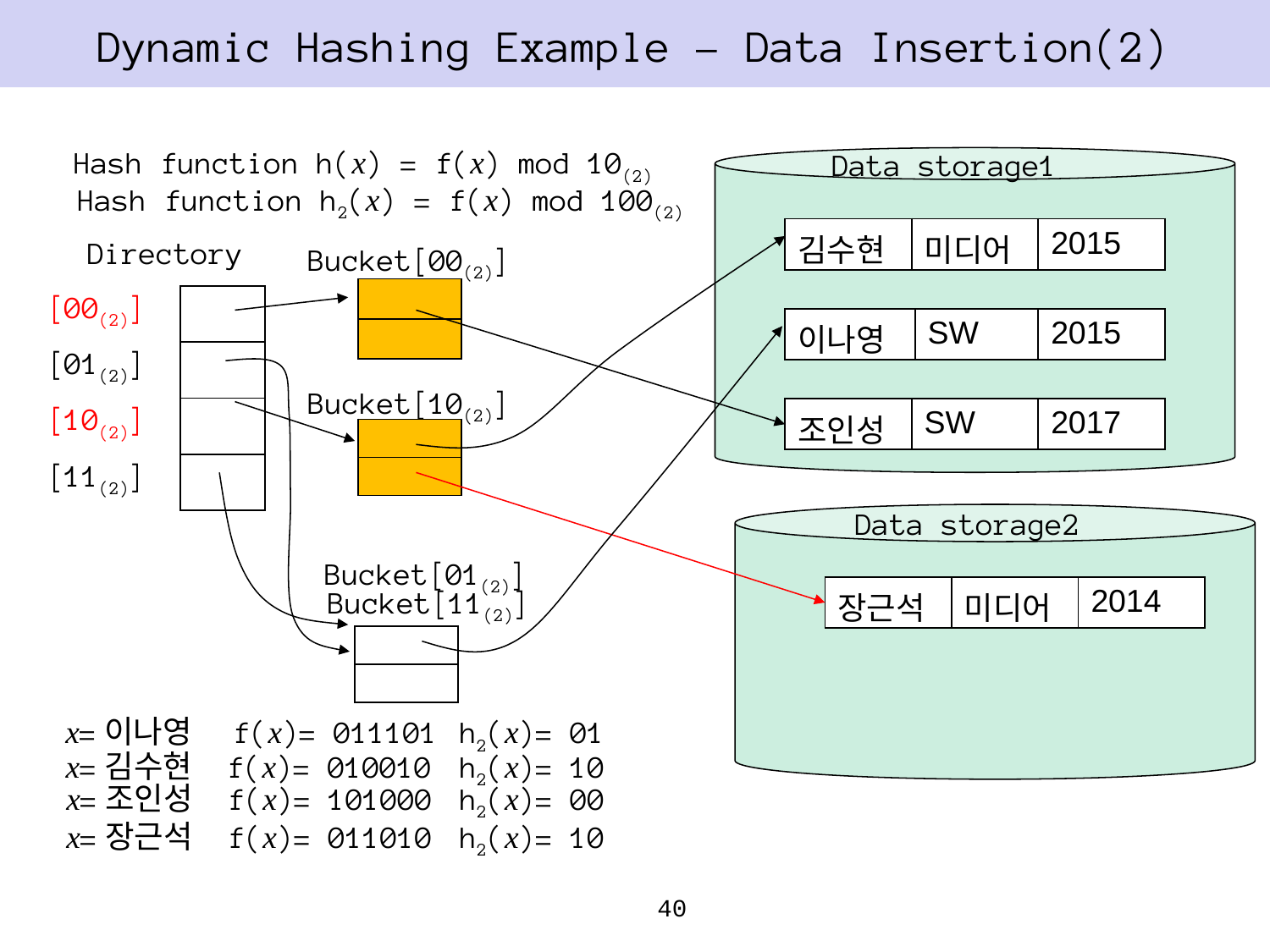

# Dynamic Hashing Example – Data Insertion(2)
Hash function h(x) = f(x) mod 10(2)
Data storage1

Hash function h2(x) = f(x) mod 100(2)
| 김수현 | 미디어 | 2015 |
| --- | --- | --- |
Directory
Bucket[00(2)]

|  |
| --- |
|  |
| [00(2)] |  |
| --- | --- |
| [01(2)] |  |
| [10(2)] |  |
| [11(2)] |  |
| 이나영 | SW | 2015 |
| --- | --- | --- |

Bucket[10(2)]
| 조인성 | SW | 2017 |
| --- | --- | --- |
|  |
| --- |
|  |

Data storage2

Bucket[01(2)]
Bucket[11(2)]
| 장근석 | 미디어 | 2014 |
| --- | --- | --- |
|  |
| --- |
|  |
x=이나영
f(x)= 011101
h2(x)= 01
x=김수현
f(x)= 010010
h2(x)= 10
x=조인성
f(x)= 101000
h2(x)= 00
x=장근석
f(x)= 011010
h2(x)= 10
40